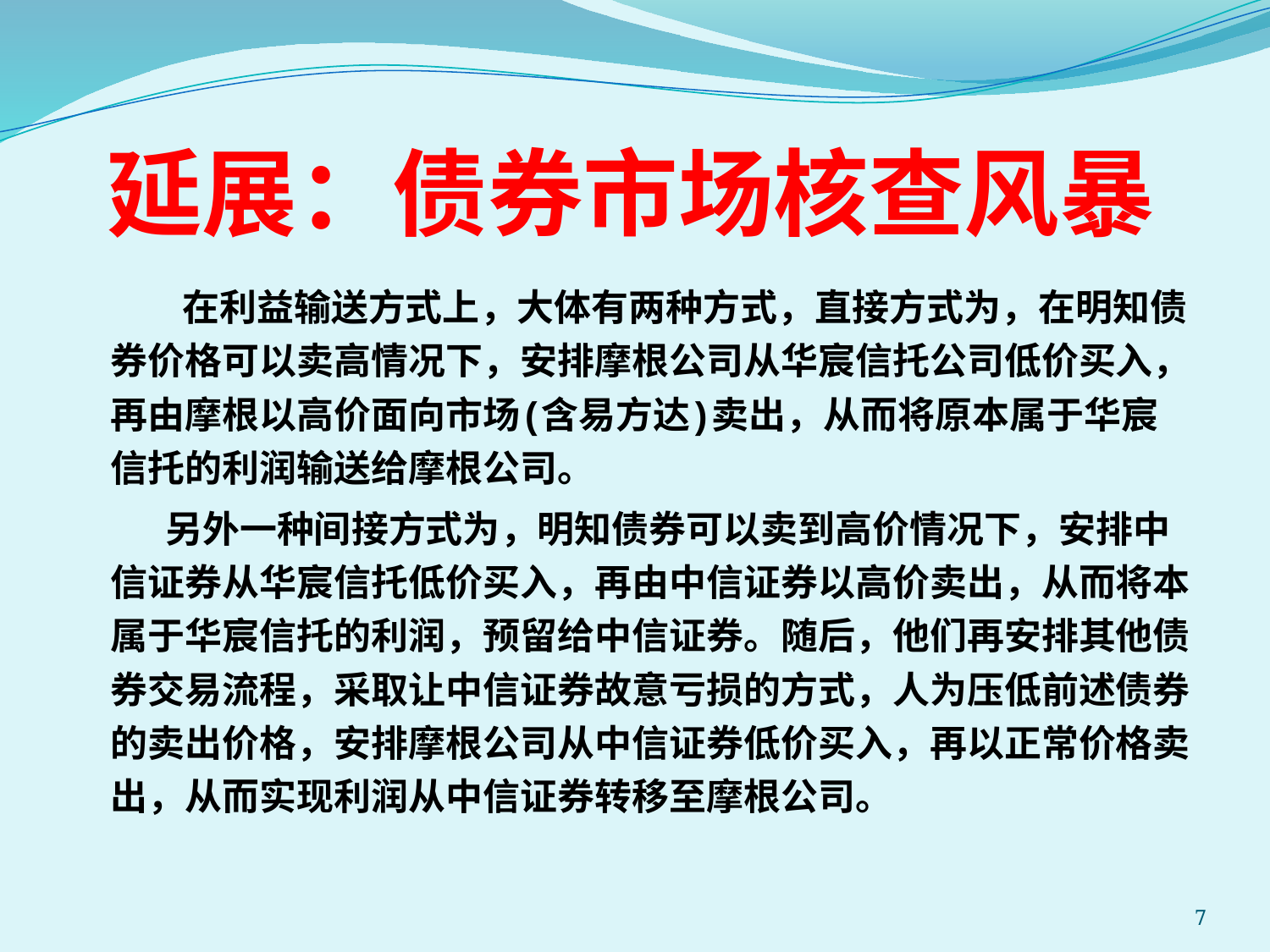

# 延展：债券市场核查风暴
    在利益输送方式上，大体有两种方式，直接方式为，在明知债券价格可以卖高情况下，安排摩根公司从华宸信托公司低价买入，再由摩根以高价面向市场(含易方达)卖出，从而将原本属于华宸信托的利润输送给摩根公司。
  另外一种间接方式为，明知债券可以卖到高价情况下，安排中信证券从华宸信托低价买入，再由中信证券以高价卖出，从而将本属于华宸信托的利润，预留给中信证券。随后，他们再安排其他债券交易流程，采取让中信证券故意亏损的方式，人为压低前述债券的卖出价格，安排摩根公司从中信证券低价买入，再以正常价格卖出，从而实现利润从中信证券转移至摩根公司。

7